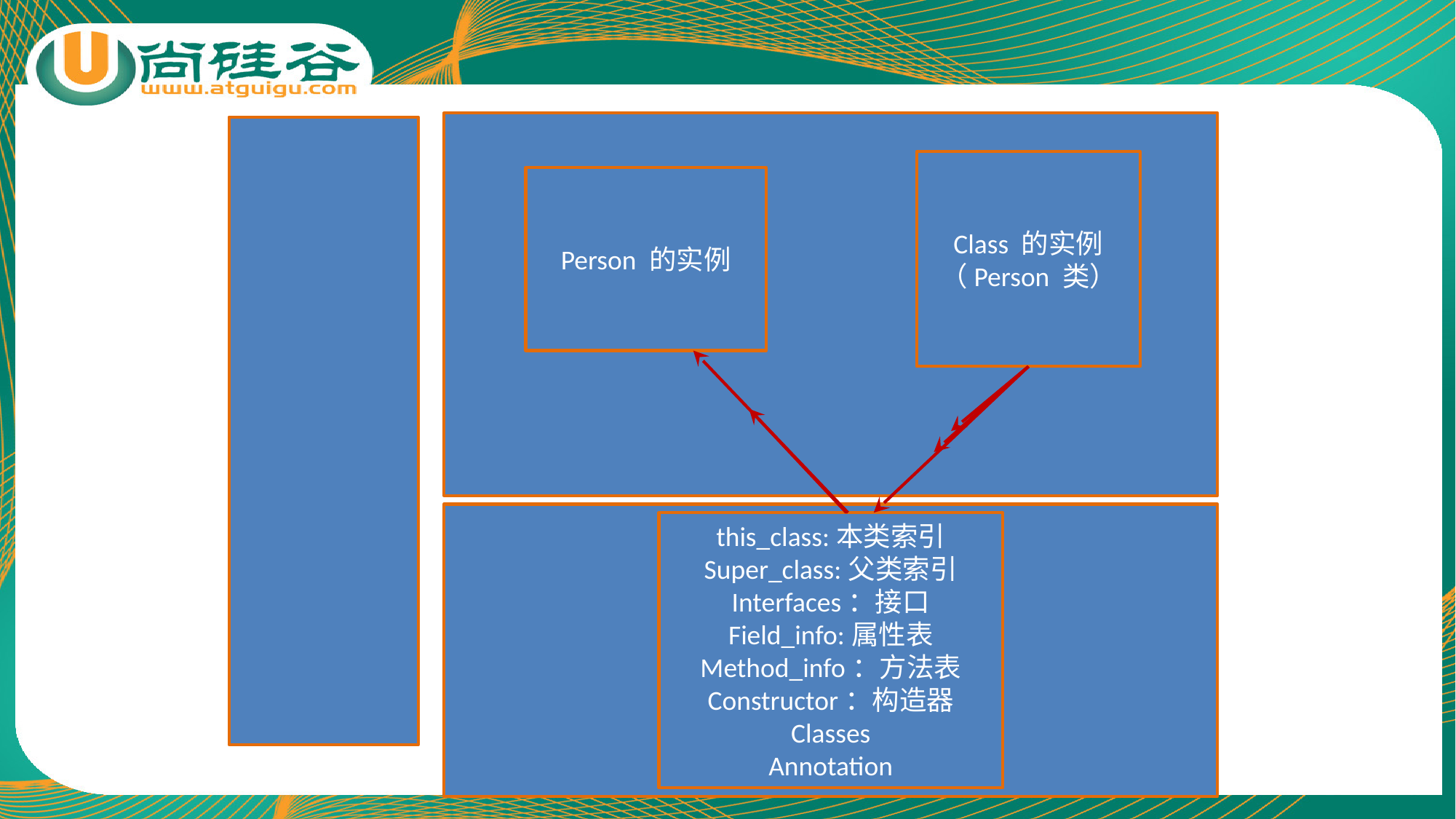

Class 的实例
（Person 类）
Person 的实例

this_class:本类索引
Super_class:父类索引
Interfaces：接口
Field_info:属性表
Method_info：方法表
Constructor：构造器
Classes
Annotation